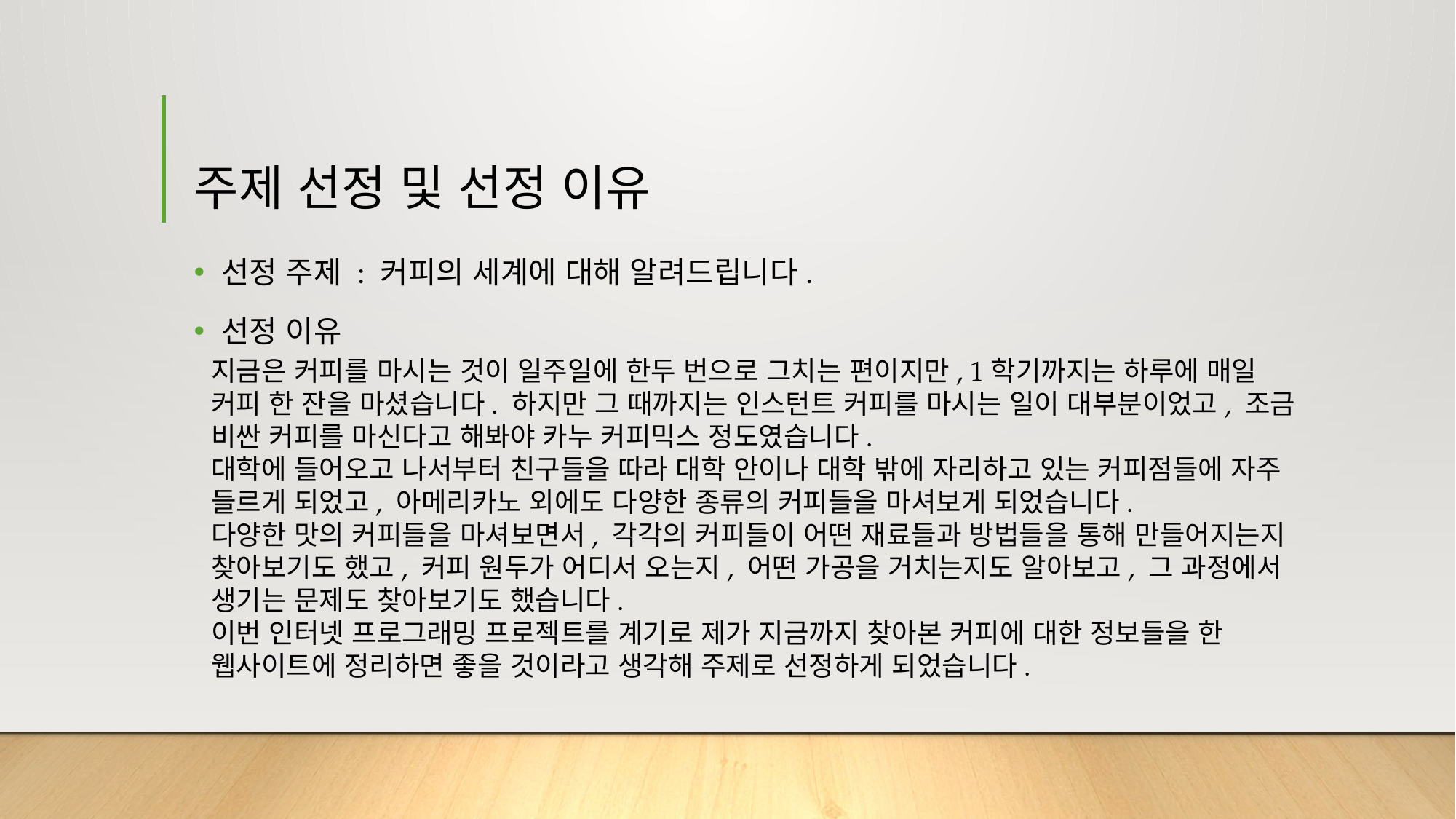

# 주제 선정 및 선정 이유
선정 주제 : 커피의 세계에 대해 알려드립니다.
선정 이유
지금은 커피를 마시는 것이 일주일에 한두 번으로 그치는 편이지만, 1학기까지는 하루에 매일 커피 한 잔을 마셨습니다. 하지만 그 때까지는 인스턴트 커피를 마시는 일이 대부분이었고, 조금 비싼 커피를 마신다고 해봐야 카누 커피믹스 정도였습니다.
대학에 들어오고 나서부터 친구들을 따라 대학 안이나 대학 밖에 자리하고 있는 커피점들에 자주 들르게 되었고, 아메리카노 외에도 다양한 종류의 커피들을 마셔보게 되었습니다.
다양한 맛의 커피들을 마셔보면서, 각각의 커피들이 어떤 재료들과 방법들을 통해 만들어지는지 찾아보기도 했고, 커피 원두가 어디서 오는지, 어떤 가공을 거치는지도 알아보고, 그 과정에서 생기는 문제도 찾아보기도 했습니다.
이번 인터넷 프로그래밍 프로젝트를 계기로 제가 지금까지 찾아본 커피에 대한 정보들을 한 웹사이트에 정리하면 좋을 것이라고 생각해 주제로 선정하게 되었습니다.